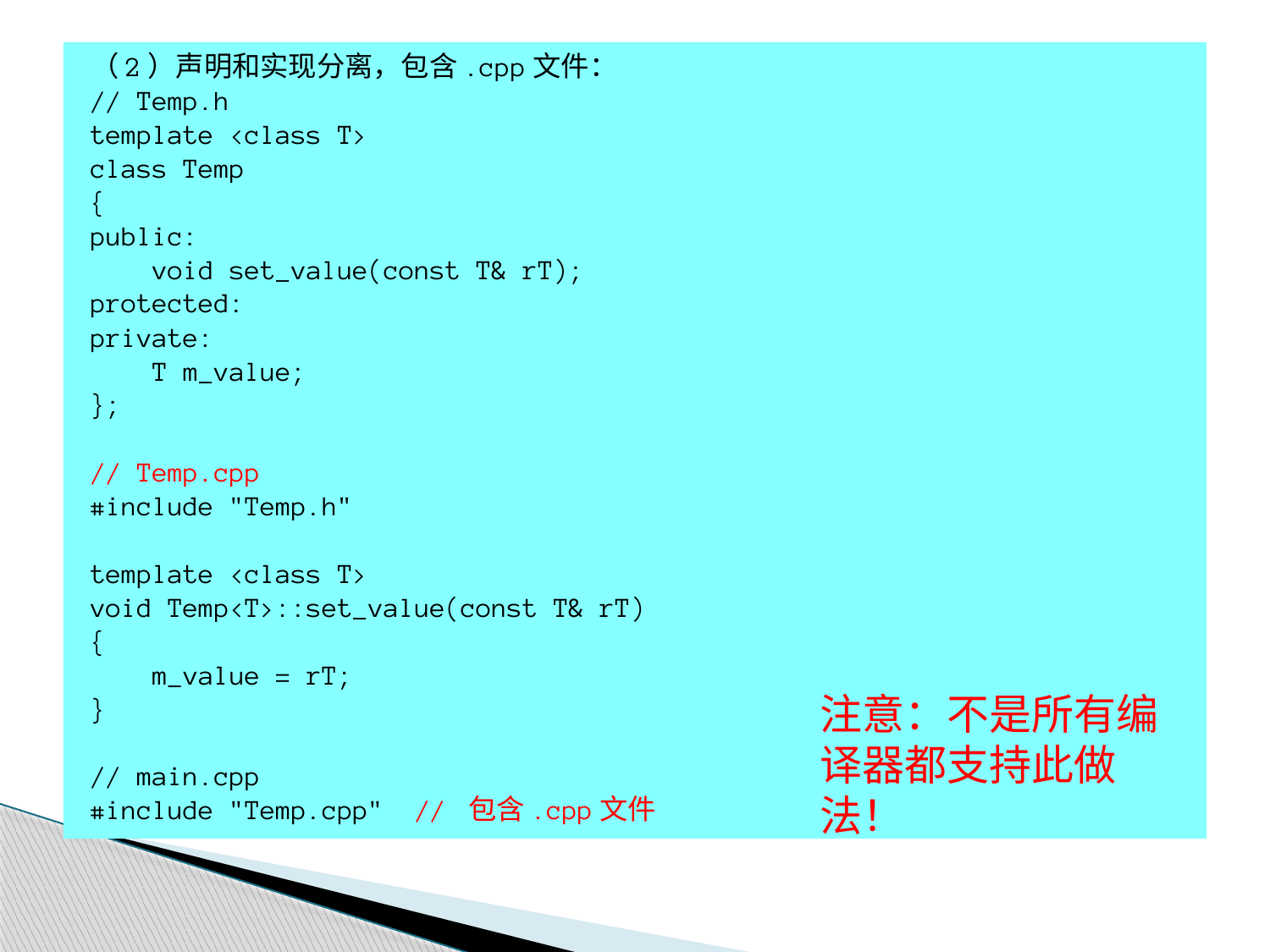

（2）声明和实现分离，包含.cpp文件：
// Temp.h
template <class T>
class Temp
{
public:
    void set_value(const T& rT);
protected:
private:
    T m_value;
};

// Temp.cpp
#include "Temp.h"

template <class T>
void Temp<T>::set_value(const T& rT)
{
    m_value = rT;
}

// main.cpp
#include "Temp.cpp"  // 包含.cpp文件
注意：不是所有编译器都支持此做法！